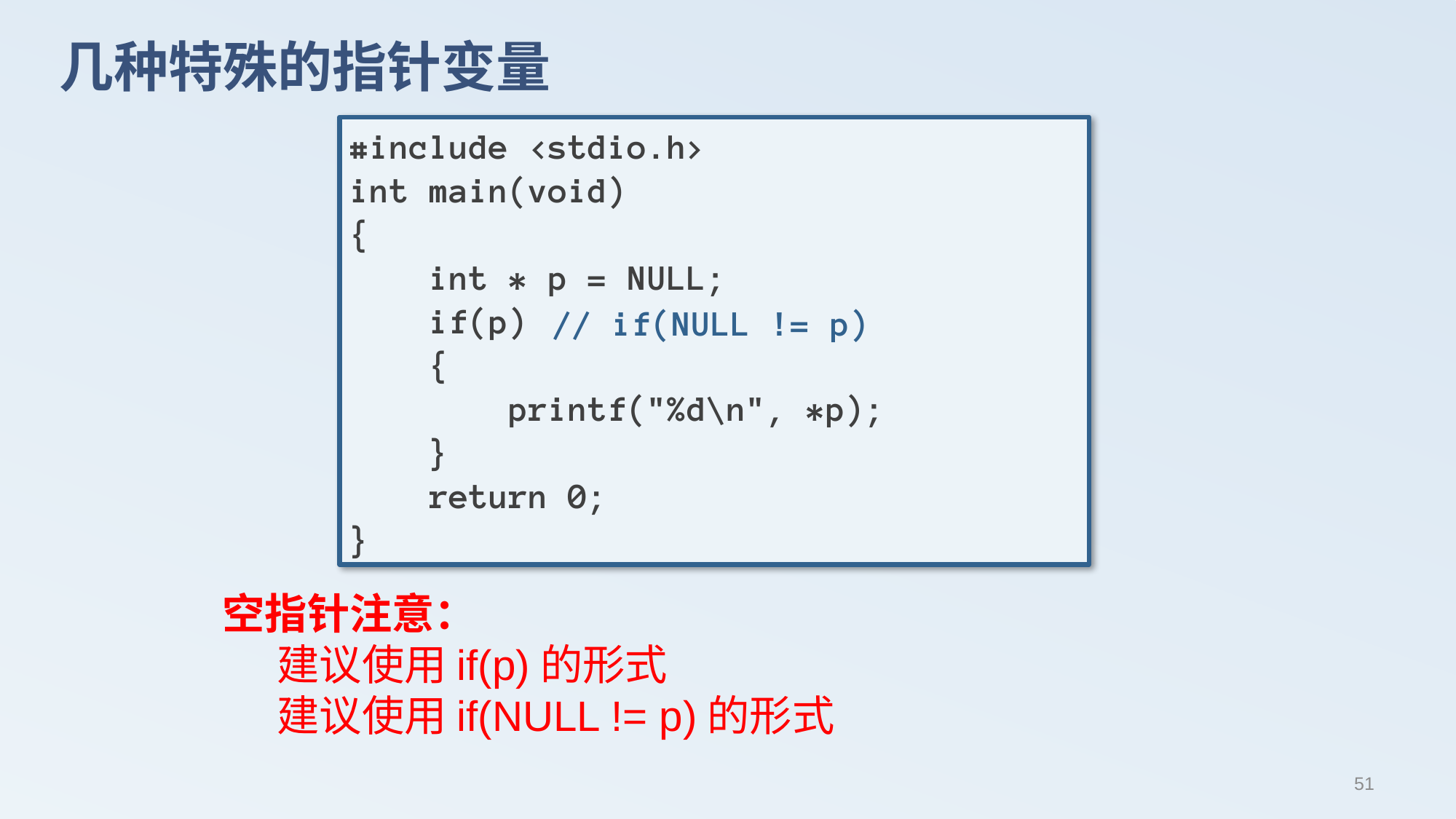

# 几种特殊的指针变量
#include <stdio.h>
int main(void)
{
    int * p = NULL;
    if(p)
    {
        printf("%d\n", *p);
    }
    return 0;
}
// if(NULL != p)
空指针注意：
建议使用if(p)的形式
建议使用if(NULL != p)的形式